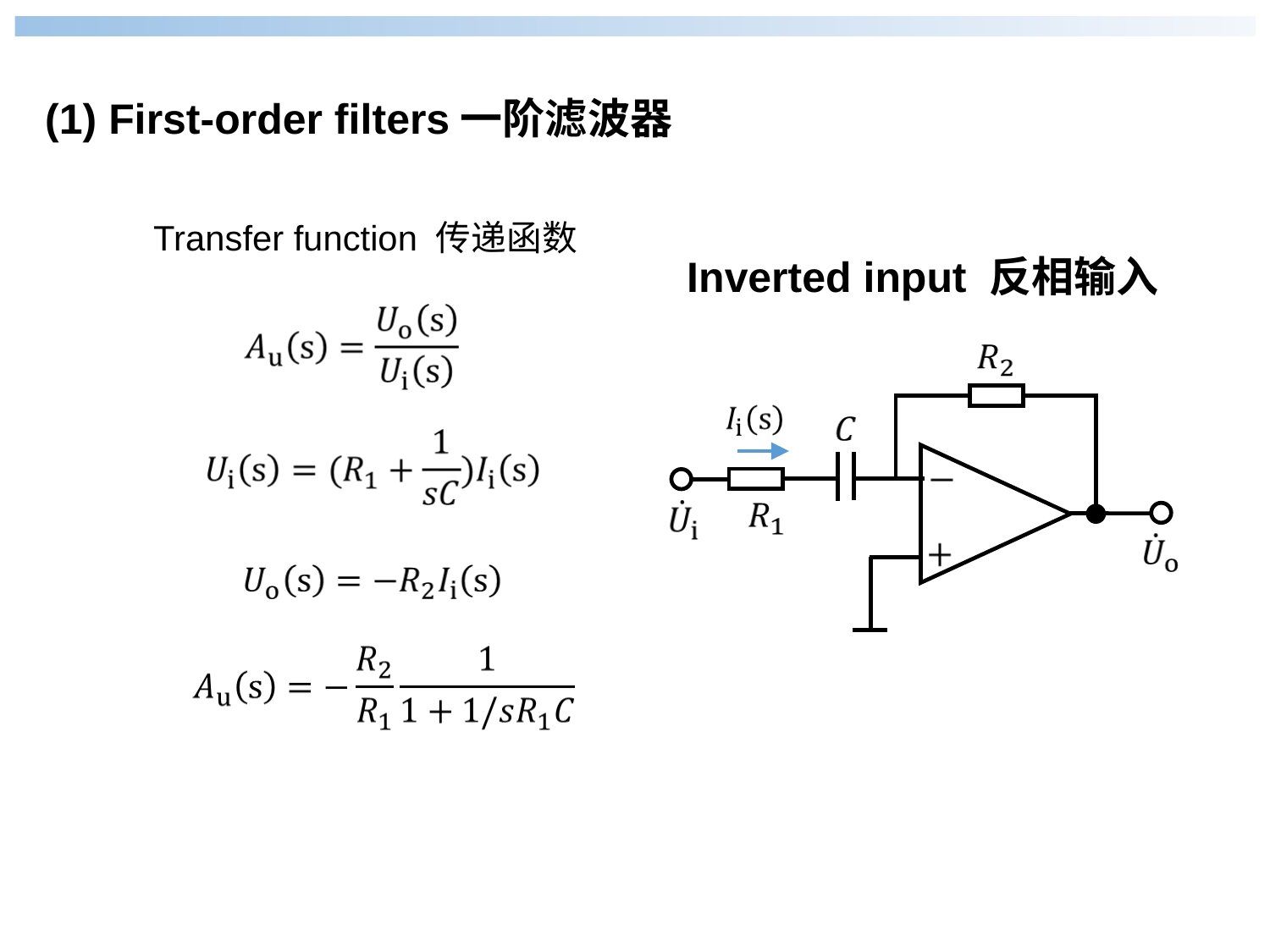

(1) First-order filters一阶滤波器
Transfer function 传递函数
Inverted input 反相输入